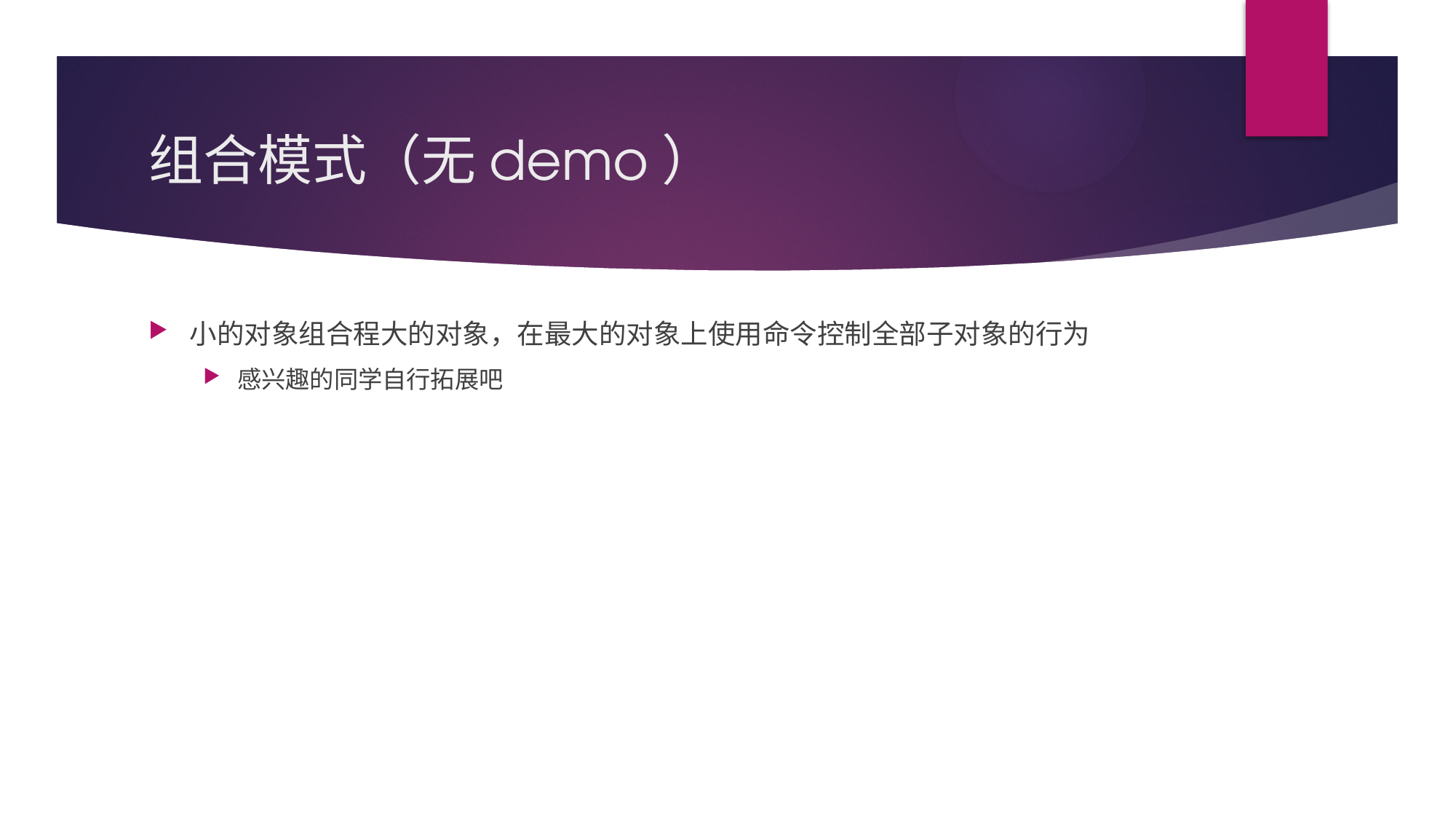

# 组合模式（无demo）
小的对象组合程大的对象，在最大的对象上使用命令控制全部子对象的行为
感兴趣的同学自行拓展吧